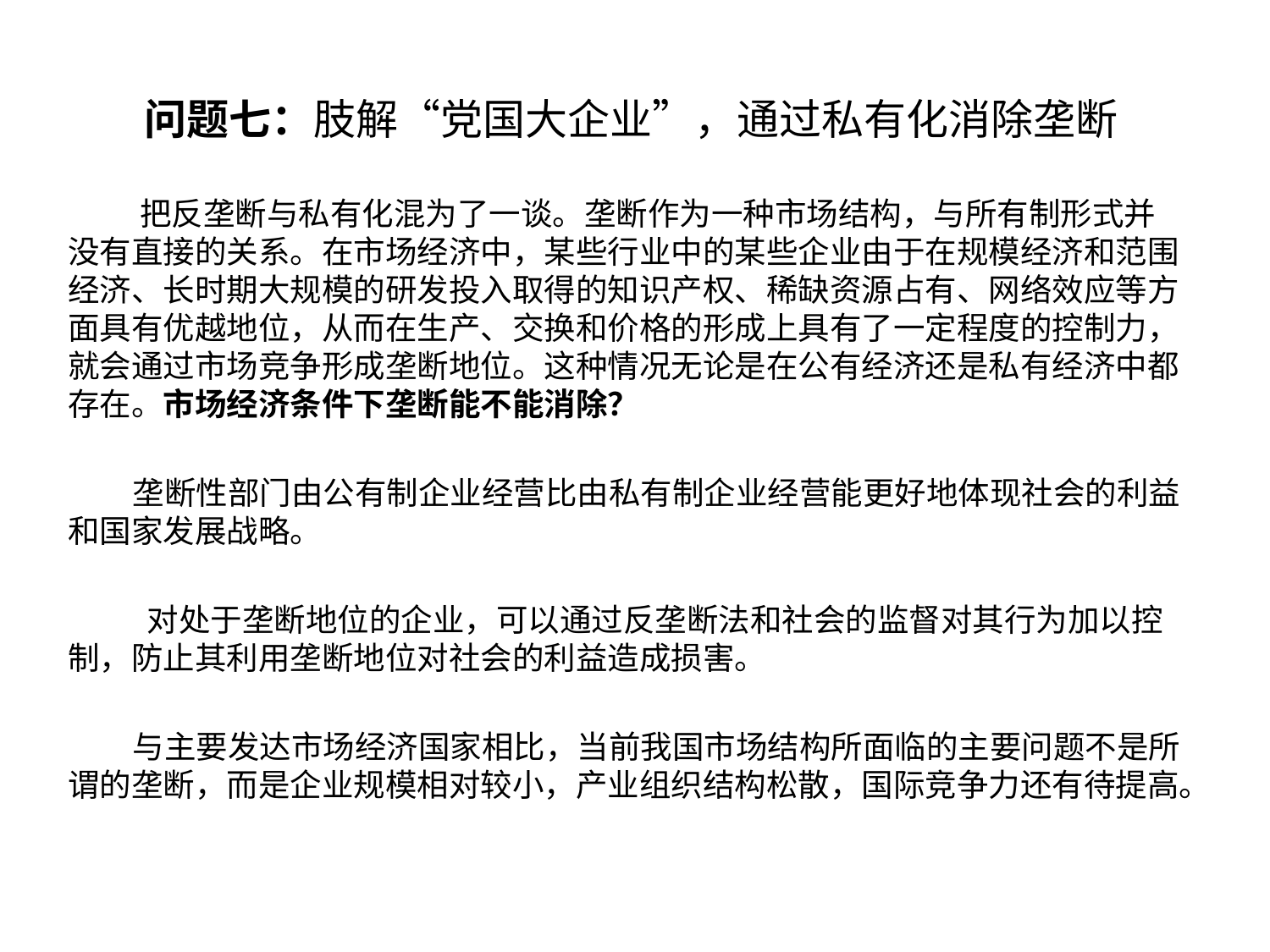

#
       问题七：肢解“党国大企业”，通过私有化消除垄断

         把反垄断与私有化混为了一谈。垄断作为一种市场结构，与所有制形式并没有直接的关系。在市场经济中，某些行业中的某些企业由于在规模经济和范围经济、长时期大规模的研发投入取得的知识产权、稀缺资源占有、网络效应等方面具有优越地位，从而在生产、交换和价格的形成上具有了一定程度的控制力，就会通过市场竞争形成垄断地位。这种情况无论是在公有经济还是私有经济中都存在。市场经济条件下垄断能不能消除？

        垄断性部门由公有制企业经营比由私有制企业经营能更好地体现社会的利益和国家发展战略。

          对处于垄断地位的企业，可以通过反垄断法和社会的监督对其行为加以控制，防止其利用垄断地位对社会的利益造成损害。

        与主要发达市场经济国家相比，当前我国市场结构所面临的主要问题不是所谓的垄断，而是企业规模相对较小，产业组织结构松散，国际竞争力还有待提高。